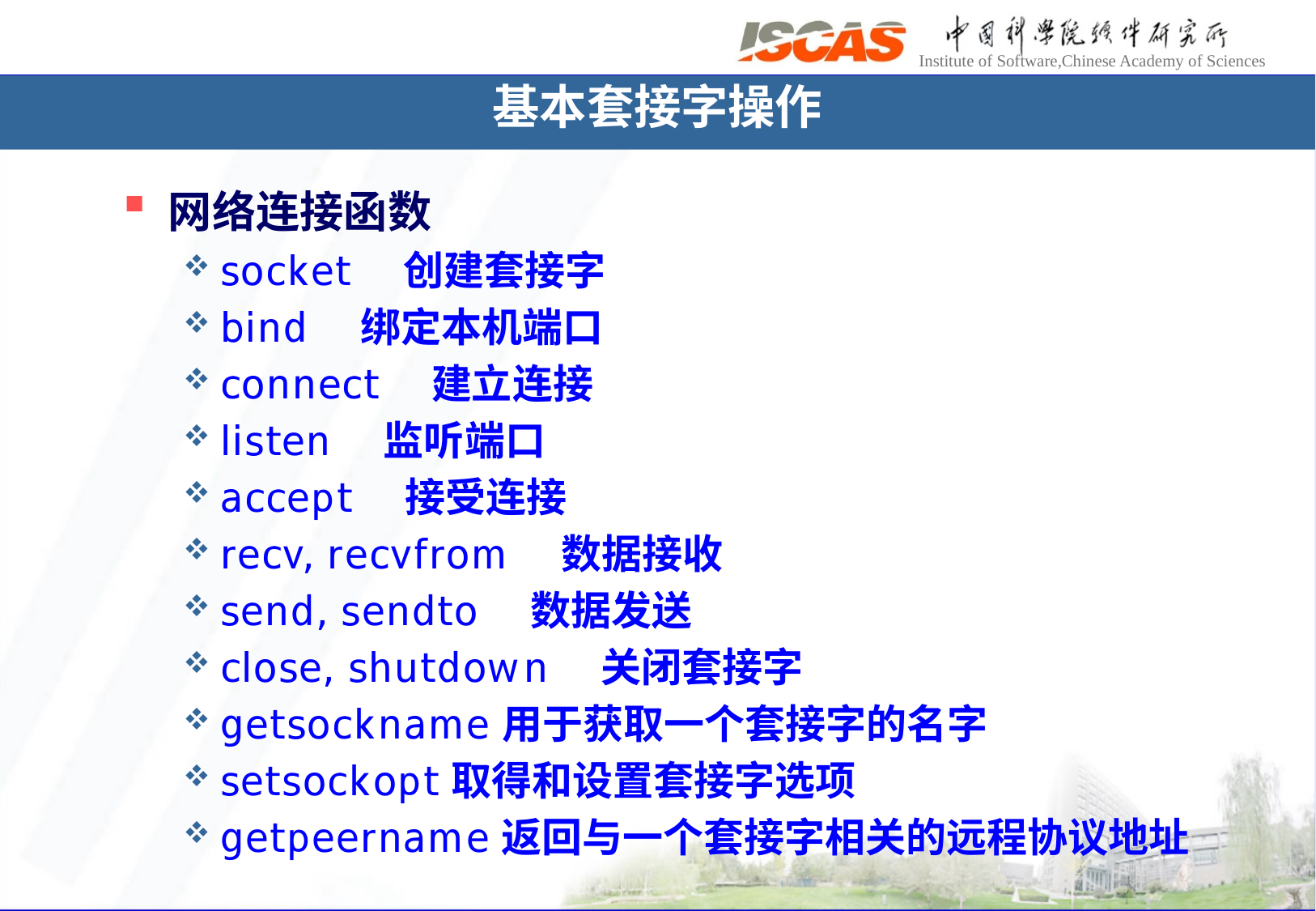

# 基本套接字操作
网络连接函数
socket　创建套接字
bind　绑定本机端口
connect　建立连接
listen　监听端口
accept　接受连接
recv, recvfrom　数据接收
send, sendto　数据发送
close, shutdown　关闭套接字
getsockname用于获取一个套接字的名字
setsockopt取得和设置套接字选项
getpeername返回与一个套接字相关的远程协议地址